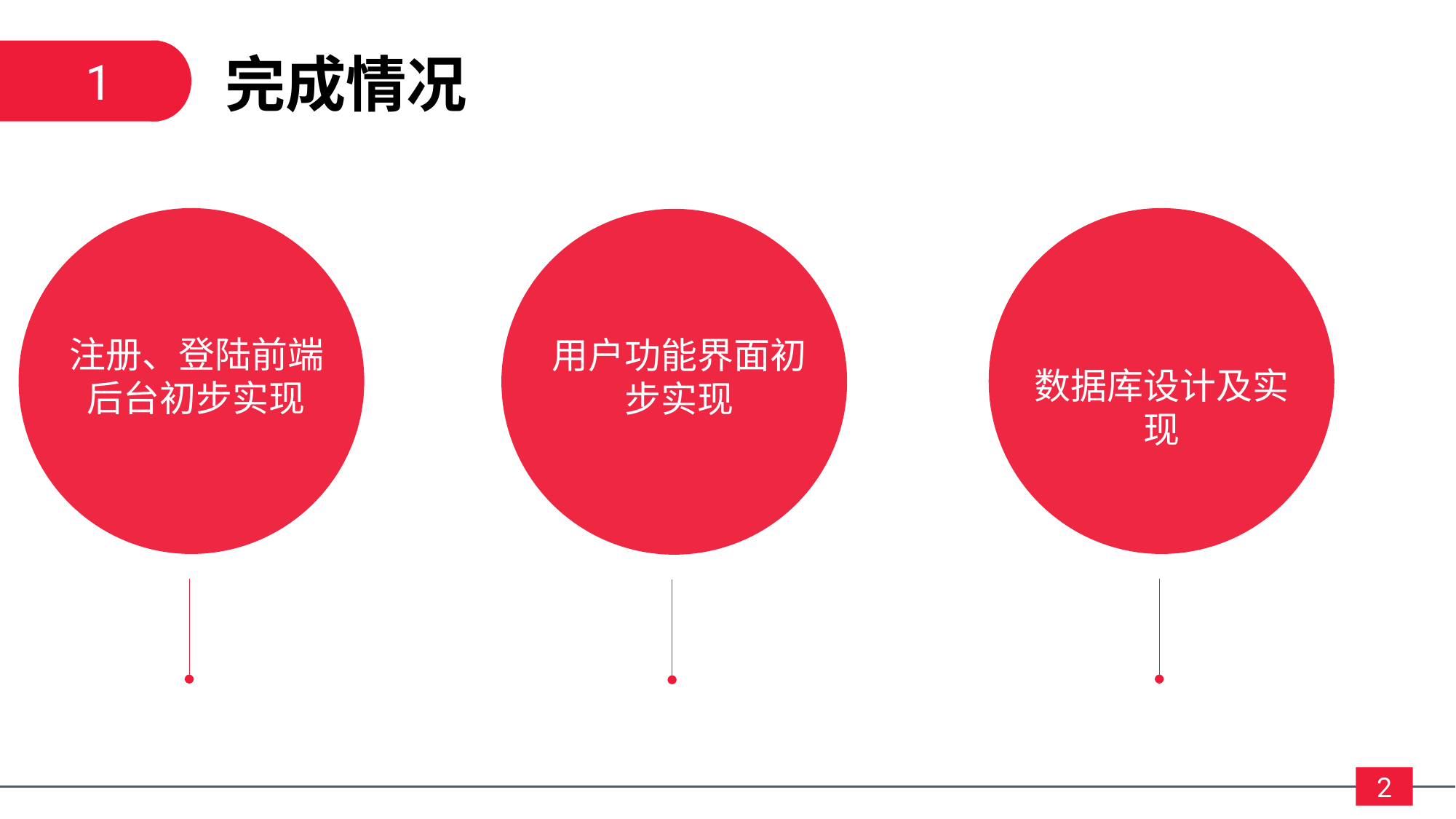

1
完成情况

注册、登陆前端后台初步实现

数据库设计及实现

用户功能界面初步实现
2